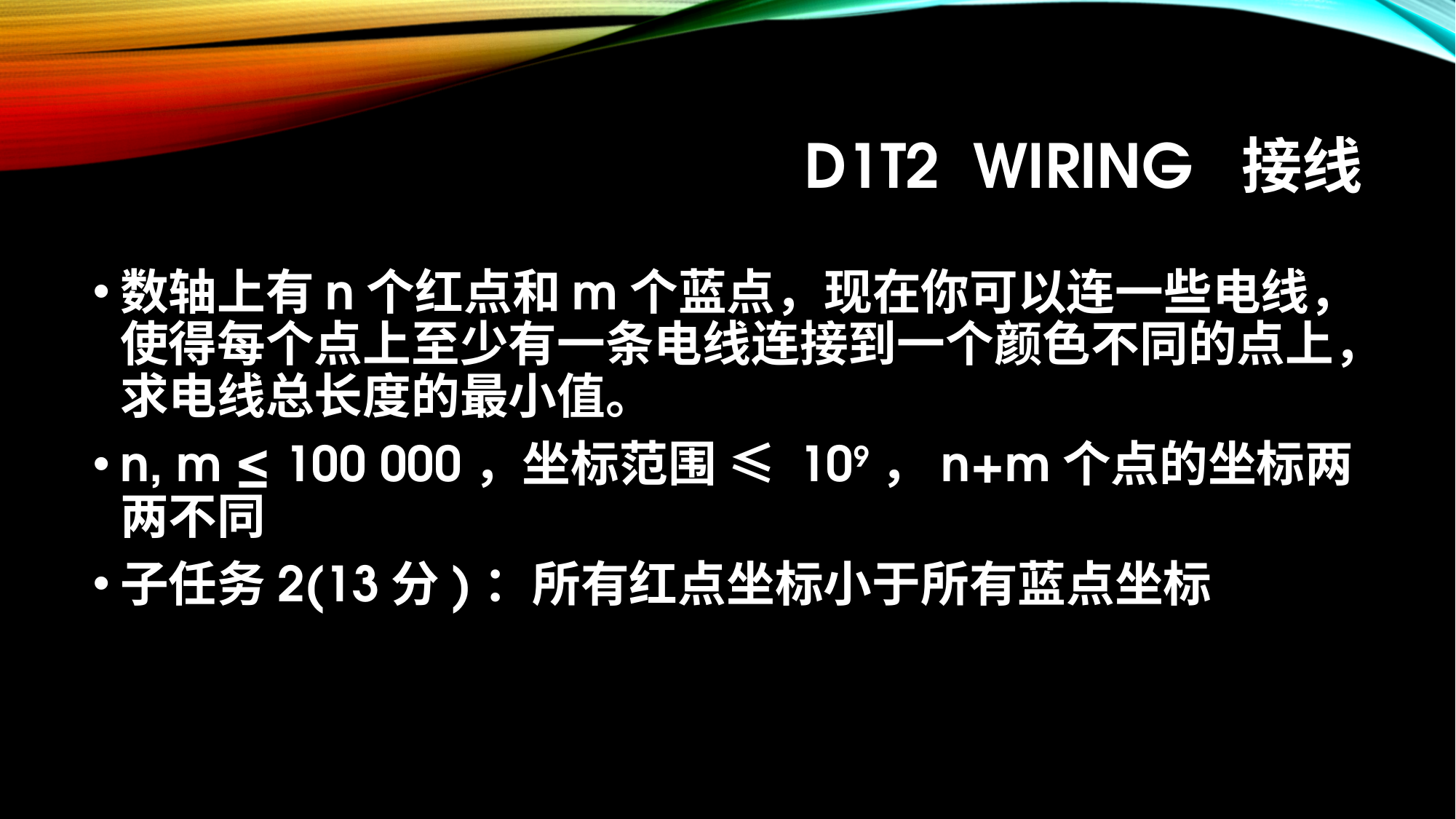

# D1t2  Wiring  接线
数轴上有n个红点和m个蓝点，现在你可以连一些电线，使得每个点上至少有一条电线连接到一个颜色不同的点上，求电线总长度的最小值。
n, m ≤ 100 000，坐标范围 ≤ 109，n+m个点的坐标两两不同
子任务2(13分)：所有红点坐标小于所有蓝点坐标